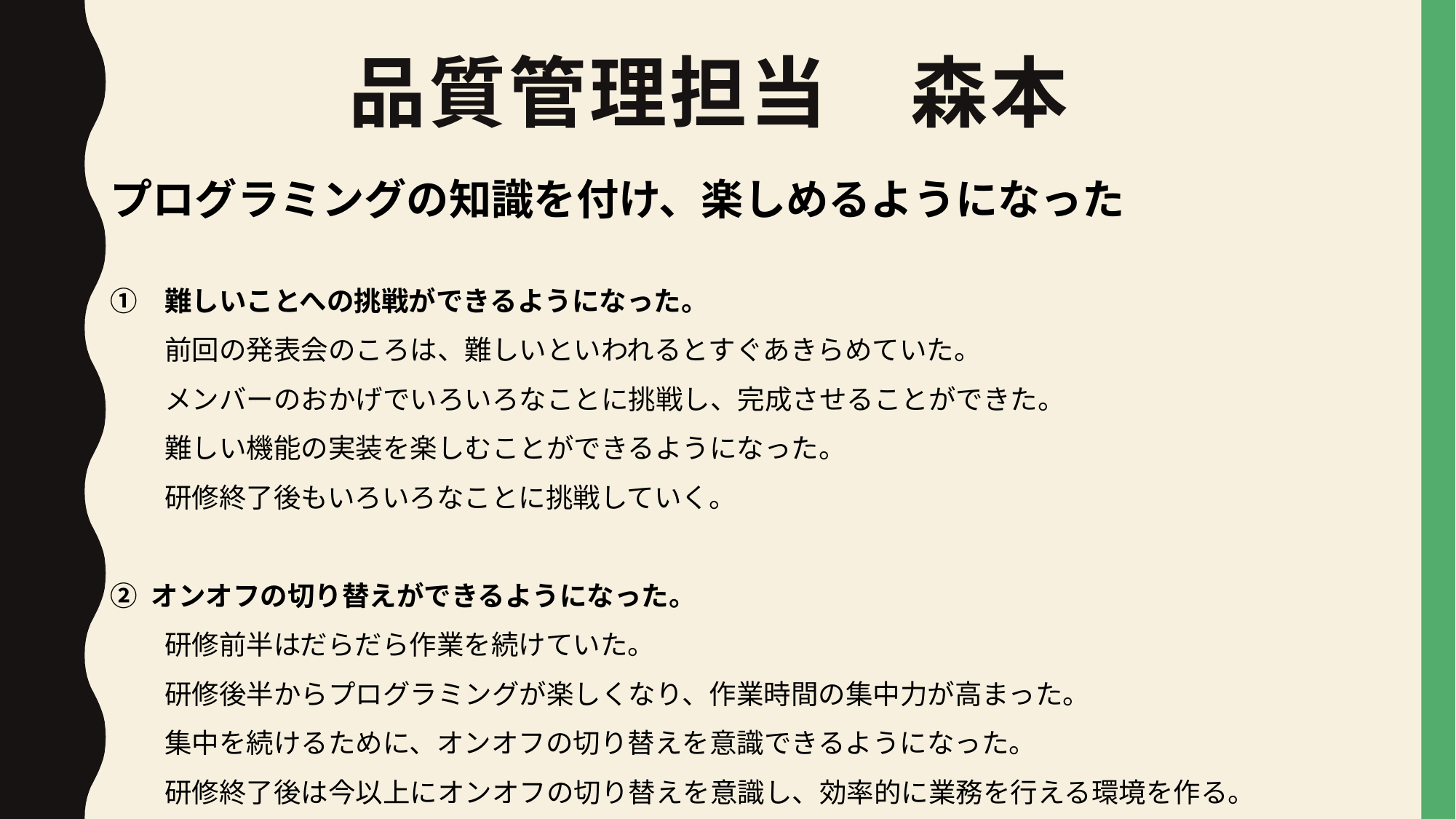

# 品質管理担当　森本
プログラミングの知識を付け、楽しめるようになった

難しいことへの挑戦ができるようになった。
前回の発表会のころは、難しいといわれるとすぐあきらめていた。
メンバーのおかげでいろいろなことに挑戦し、完成させることができた。
難しい機能の実装を楽しむことができるようになった。
研修終了後もいろいろなことに挑戦していく。
オンオフの切り替えができるようになった。
研修前半はだらだら作業を続けていた。
研修後半からプログラミングが楽しくなり、作業時間の集中力が高まった。
集中を続けるために、オンオフの切り替えを意識できるようになった。
研修終了後は今以上にオンオフの切り替えを意識し、効率的に業務を行える環境を作る。